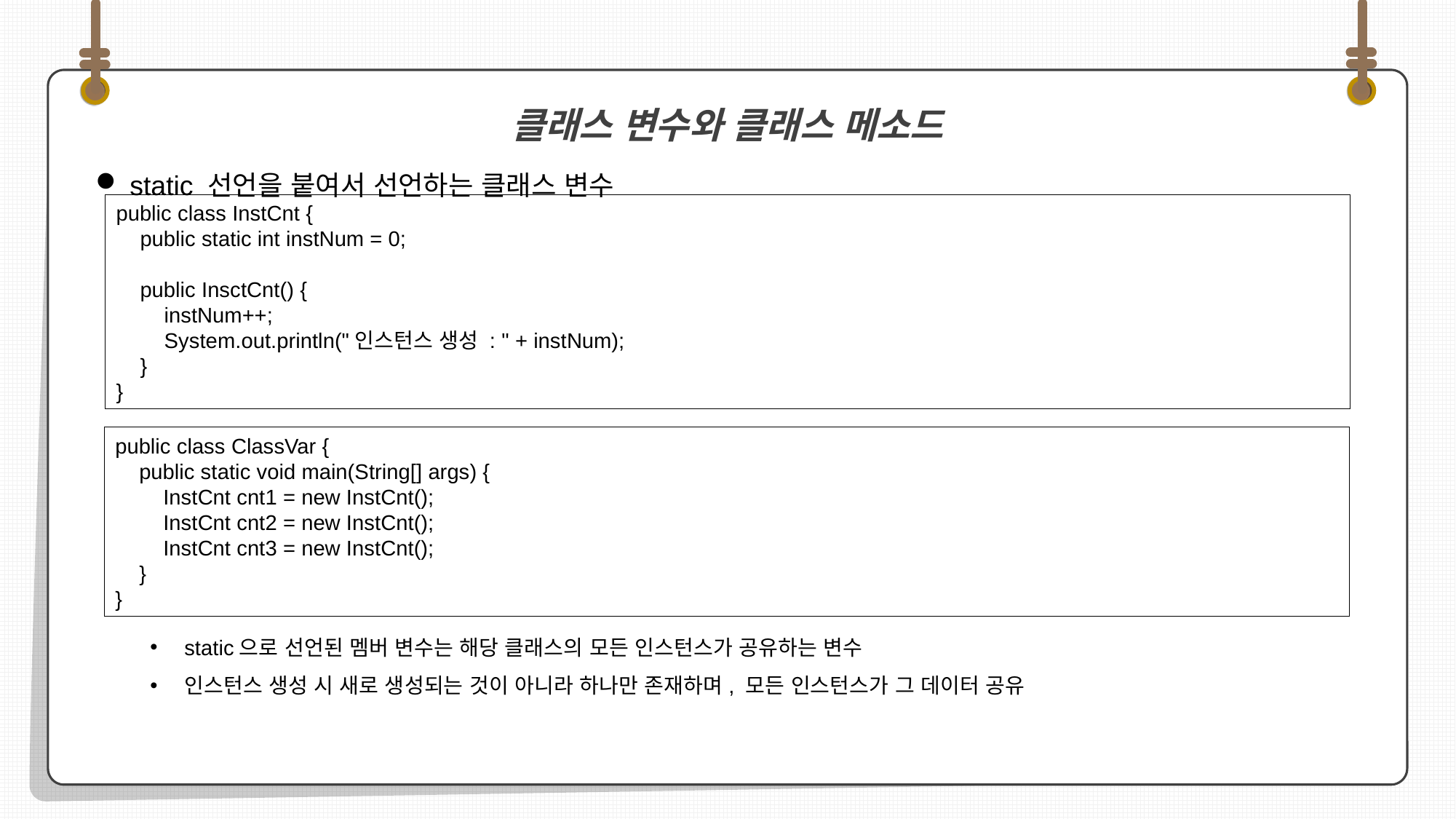

static 선언을 붙여서 선언하는 클래스 변수

static으로 선언된 멤버 변수는 해당 클래스의 모든 인스턴스가 공유하는 변수
인스턴스 생성 시 새로 생성되는 것이 아니라 하나만 존재하며, 모든 인스턴스가 그 데이터 공유

클래스 변수와 클래스 메소드

public class InstCnt {
    public static int instNum = 0;

    public InsctCnt() {
        instNum++;
        System.out.println("인스턴스 생성 : " + instNum);
    }
}
public class ClassVar {
    public static void main(String[] args) {
        InstCnt cnt1 = new InstCnt();
        InstCnt cnt2 = new InstCnt();
        InstCnt cnt3 = new InstCnt();
    }
}